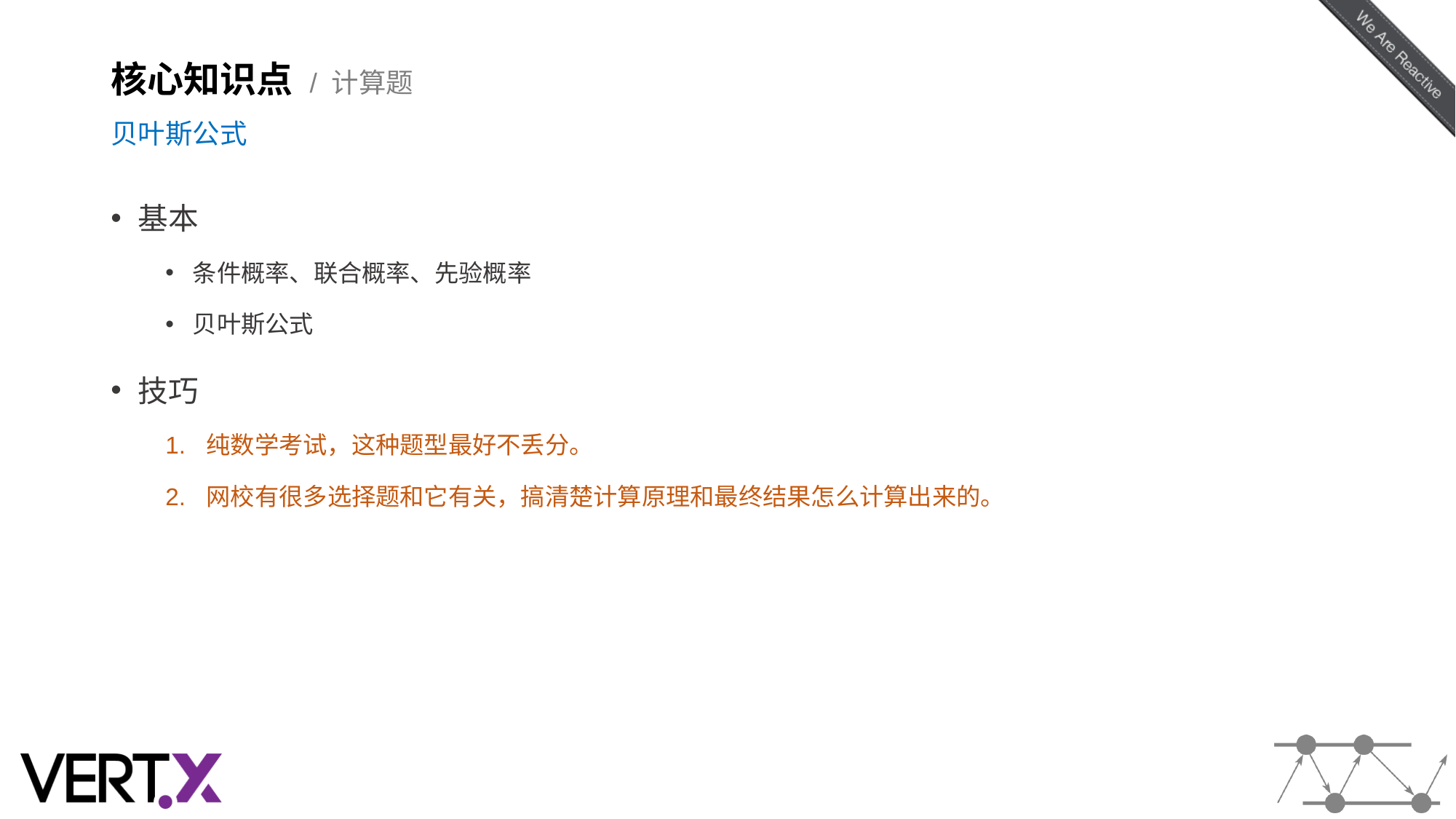

# 核心知识点 / 计算题 贝叶斯公式
基本
条件概率、联合概率、先验概率
贝叶斯公式
技巧
纯数学考试，这种题型最好不丢分。
网校有很多选择题和它有关，搞清楚计算原理和最终结果怎么计算出来的。